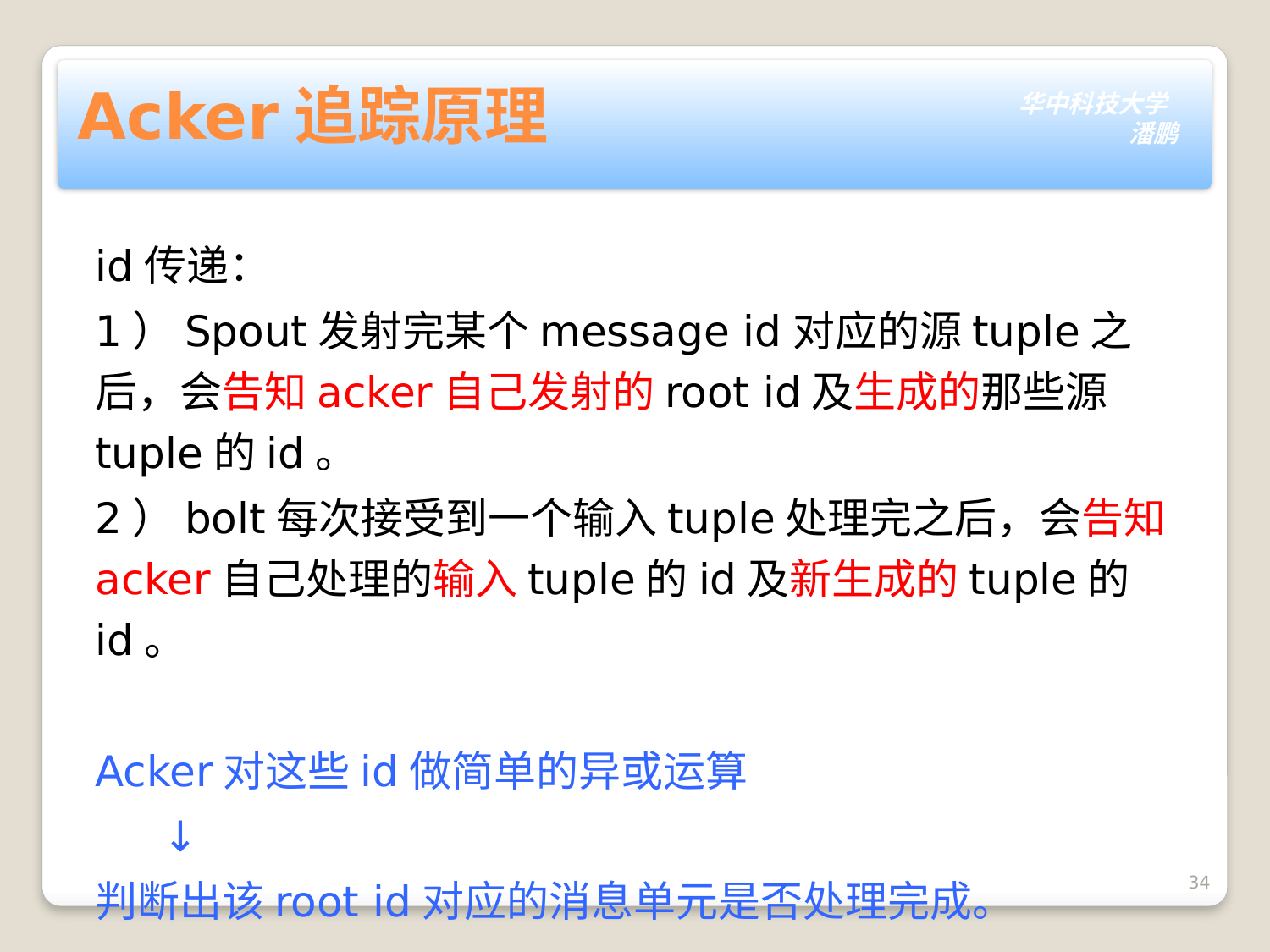

# Acker追踪原理
id传递：
1）Spout发射完某个message id对应的源tuple之后，会告知acker自己发射的root id及生成的那些源tuple的id。
2）bolt每次接受到一个输入tuple处理完之后，会告知acker自己处理的输入tuple的id及新生成的tuple的id。

Acker对这些id做简单的异或运算
     ↓
判断出该root id对应的消息单元是否处理完成。
34